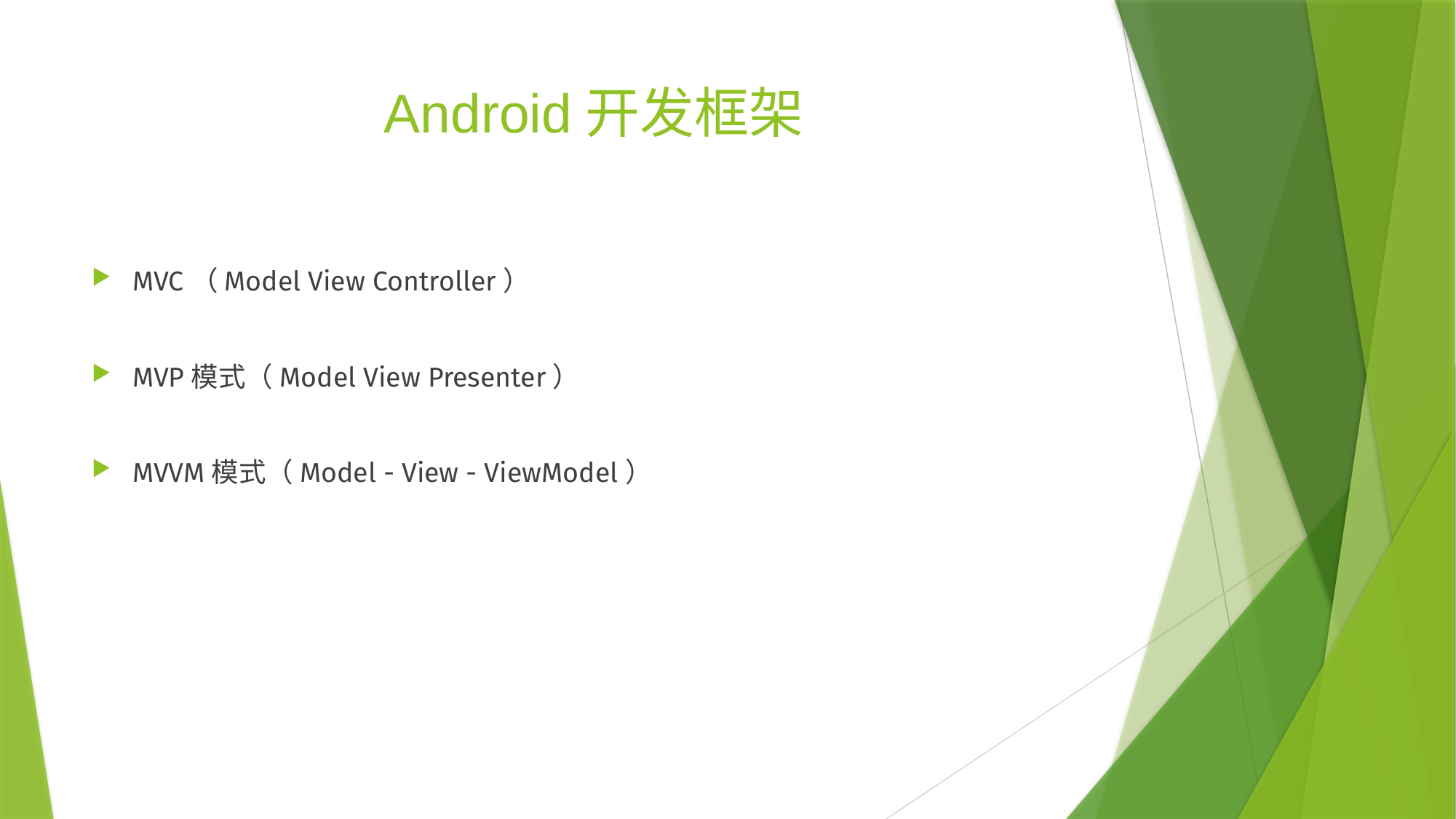

# Android开发框架
MVC（Model View Controller）

MVP模式（Model View Presenter）

MVVM模式（Model - View - ViewModel）